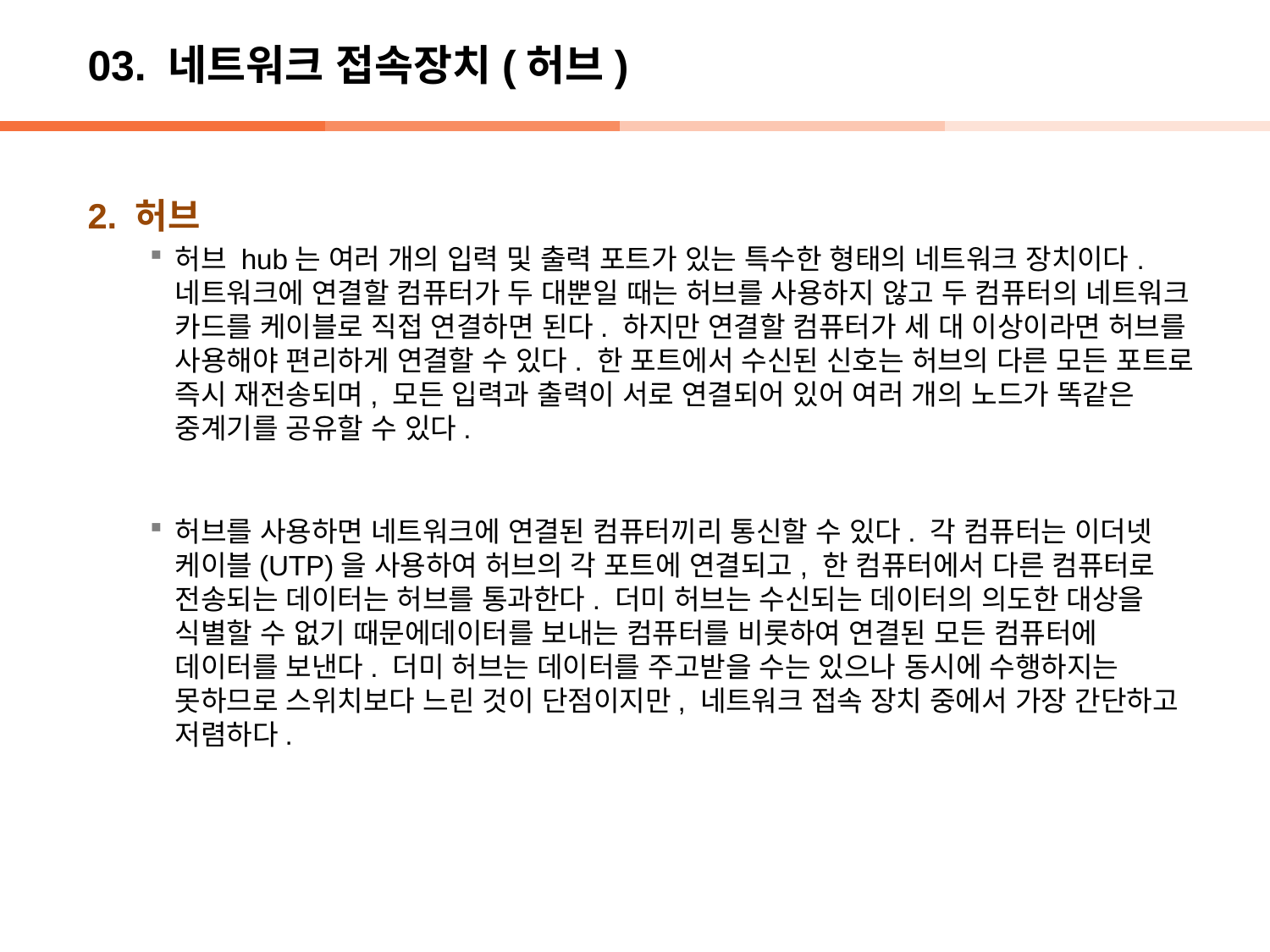

# 03. 네트워크 접속장치(허브)
2. 허브
허브 hub는 여러 개의 입력 및 출력 포트가 있는 특수한 형태의 네트워크 장치이다. 네트워크에 연결할 컴퓨터가 두 대뿐일 때는 허브를 사용하지 않고 두 컴퓨터의 네트워크 카드를 케이블로 직접 연결하면 된다. 하지만 연결할 컴퓨터가 세 대 이상이라면 허브를 사용해야 편리하게 연결할 수 있다. 한 포트에서 수신된 신호는 허브의 다른 모든 포트로 즉시 재전송되며, 모든 입력과 출력이 서로 연결되어 있어 여러 개의 노드가 똑같은 중계기를 공유할 수 있다.

허브를 사용하면 네트워크에 연결된 컴퓨터끼리 통신할 수 있다. 각 컴퓨터는 이더넷 케이블(UTP)을 사용하여 허브의 각 포트에 연결되고, 한 컴퓨터에서 다른 컴퓨터로 전송되는 데이터는 허브를 통과한다. 더미 허브는 수신되는 데이터의 의도한 대상을 식별할 수 없기 때문에데이터를 보내는 컴퓨터를 비롯하여 연결된 모든 컴퓨터에 데이터를 보낸다. 더미 허브는 데이터를 주고받을 수는 있으나 동시에 수행하지는 못하므로 스위치보다 느린 것이 단점이지만, 네트워크 접속 장치 중에서 가장 간단하고 저렴하다.